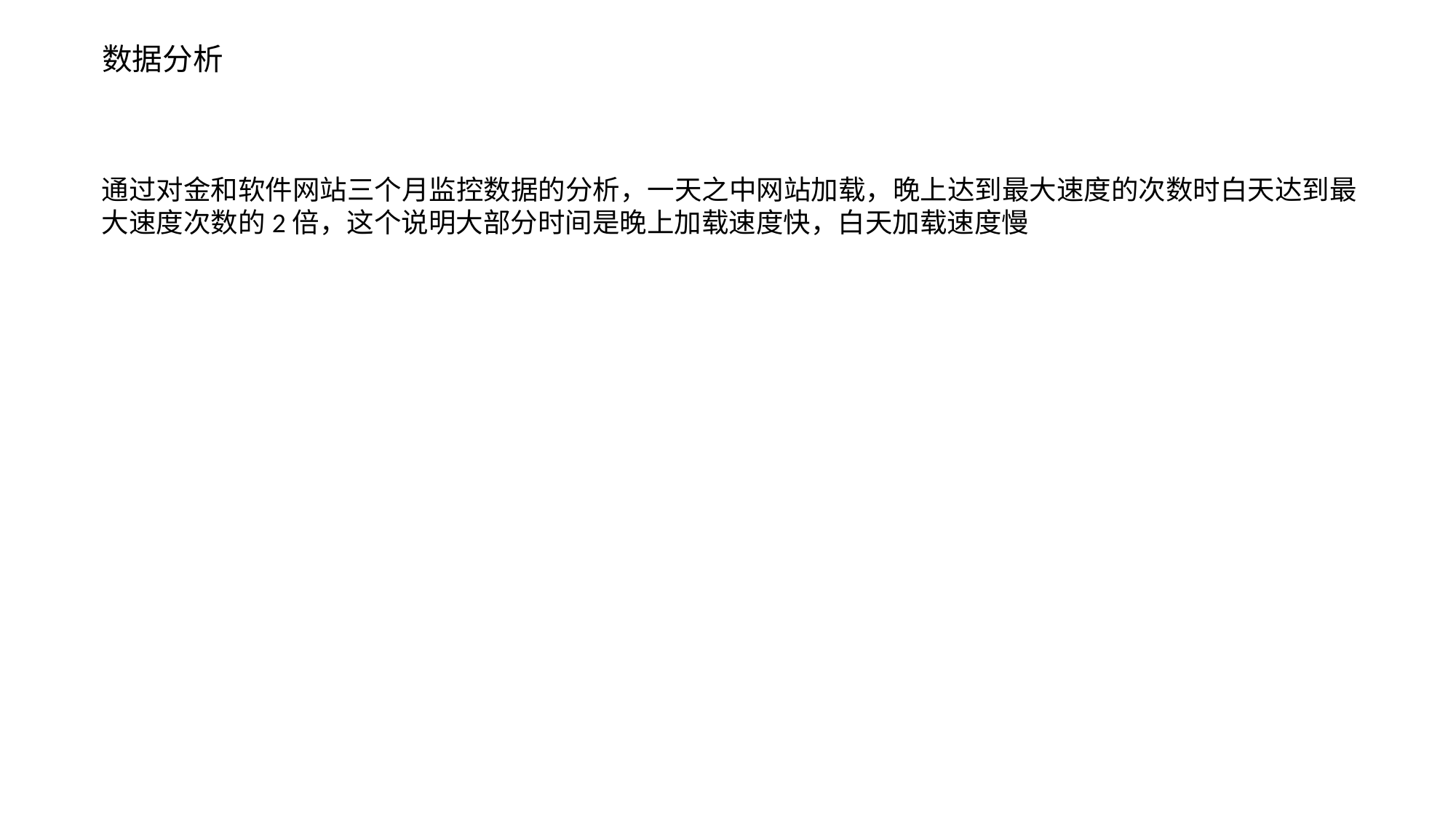

# 数据分析

通过对金和软件网站三个月监控数据的分析，一天之中网站加载，晚上达到最大速度的次数时白天达到最大速度次数的2倍，这个说明大部分时间是晚上加载速度快，白天加载速度慢